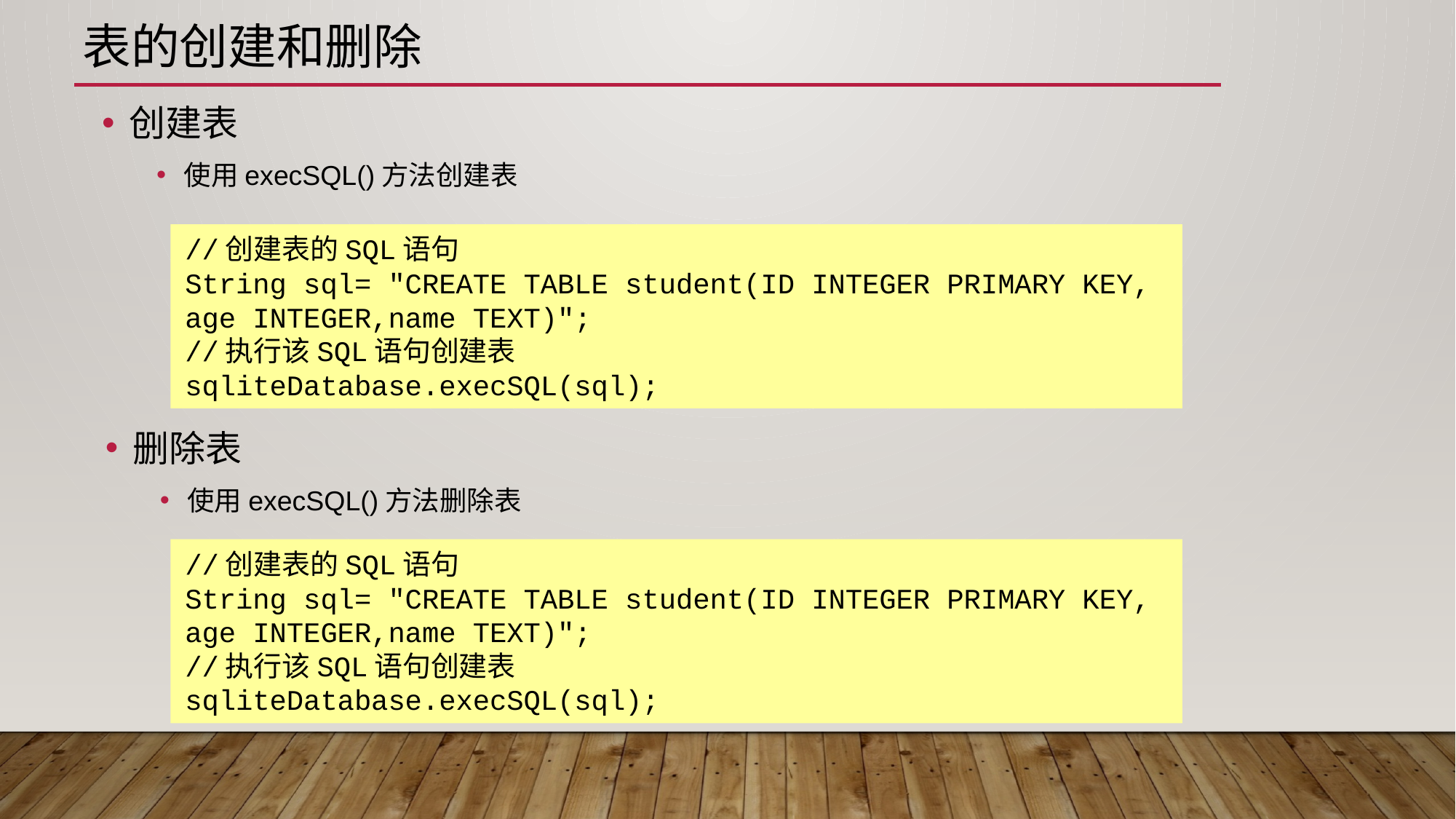

# 表的创建和删除
创建表
使用execSQL()方法创建表
//创建表的SQL语句
String sql= "CREATE TABLE student(ID INTEGER PRIMARY KEY, age INTEGER,name TEXT)";
//执行该SQL语句创建表
sqliteDatabase.execSQL(sql);
删除表
使用execSQL()方法删除表
//创建表的SQL语句
String sql= "CREATE TABLE student(ID INTEGER PRIMARY KEY, age INTEGER,name TEXT)";
//执行该SQL语句创建表
sqliteDatabase.execSQL(sql);